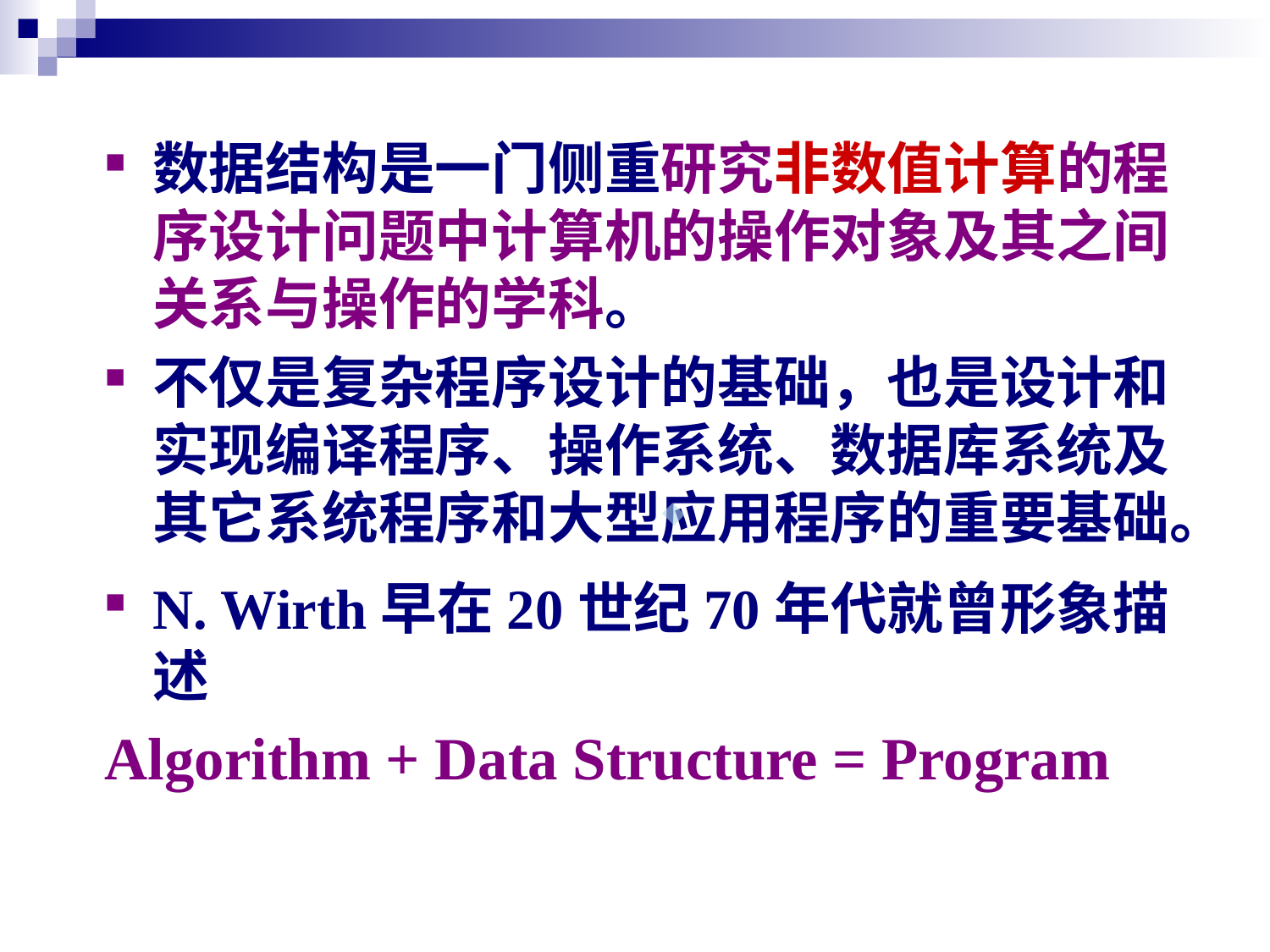

数据结构是一门侧重研究非数值计算的程序设计问题中计算机的操作对象及其之间关系与操作的学科。
不仅是复杂程序设计的基础，也是设计和实现编译程序、操作系统、数据库系统及其它系统程序和大型应用程序的重要基础。
N. Wirth早在20世纪70年代就曾形象描述
Algorithm + Data Structure = Program

.